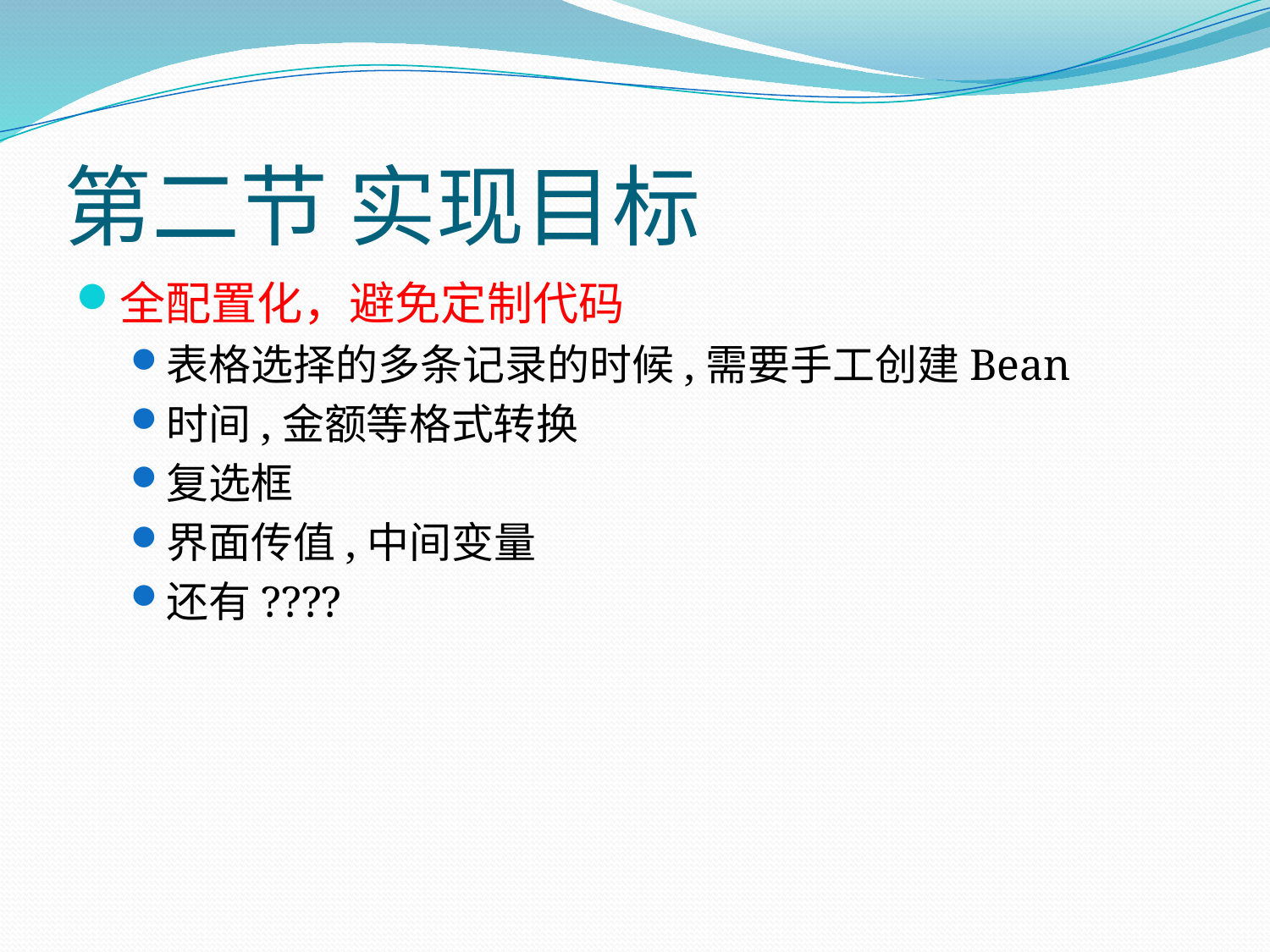

# 第二节 实现目标
全配置化，避免定制代码
表格选择的多条记录的时候,需要手工创建Bean
时间,金额等格式转换
复选框
界面传值,中间变量
还有????